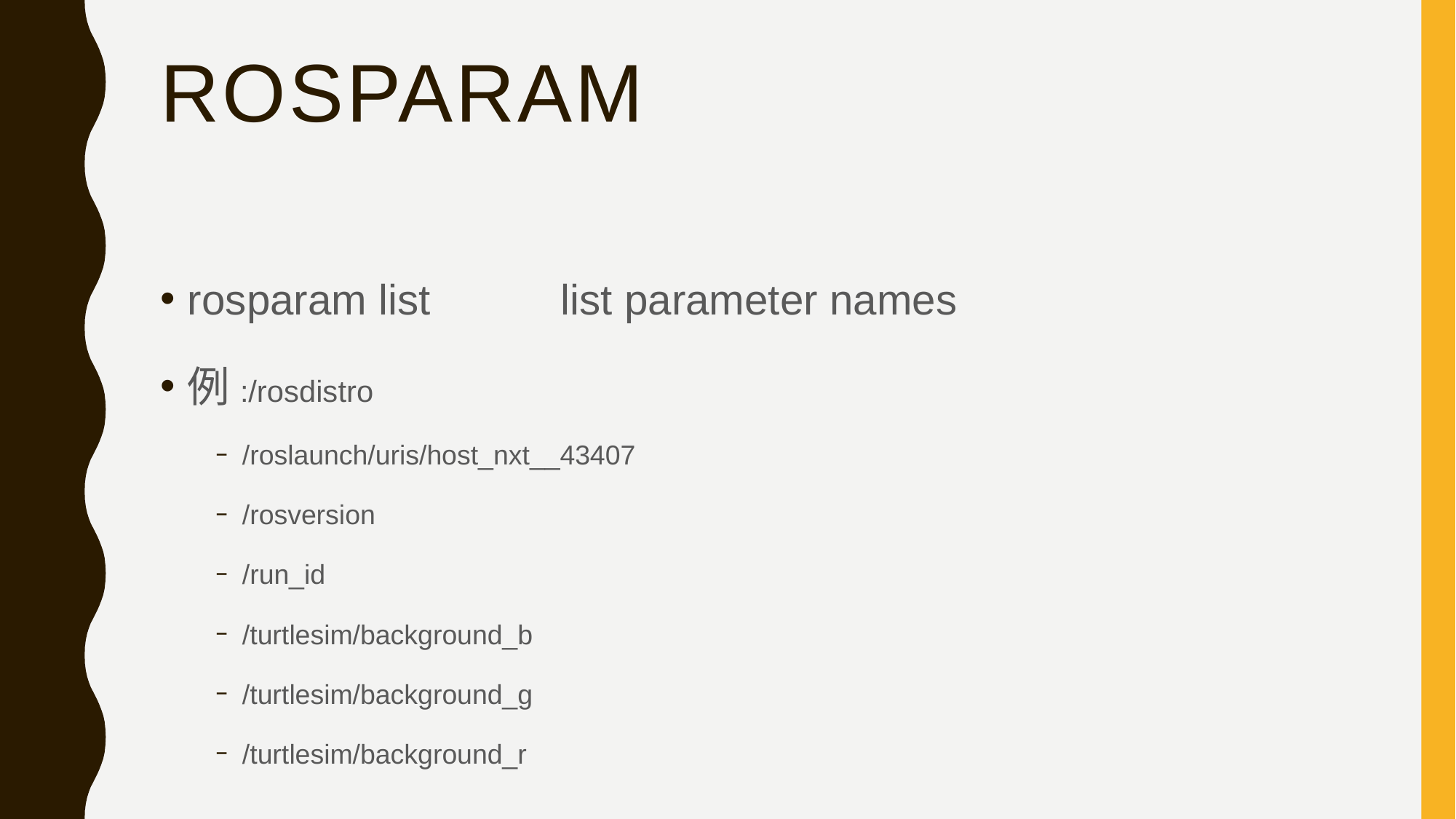

# rosparam
rosparam list           list parameter names
例:/rosdistro
/roslaunch/uris/host_nxt__43407
/rosversion
/run_id
/turtlesim/background_b
/turtlesim/background_g
/turtlesim/background_r